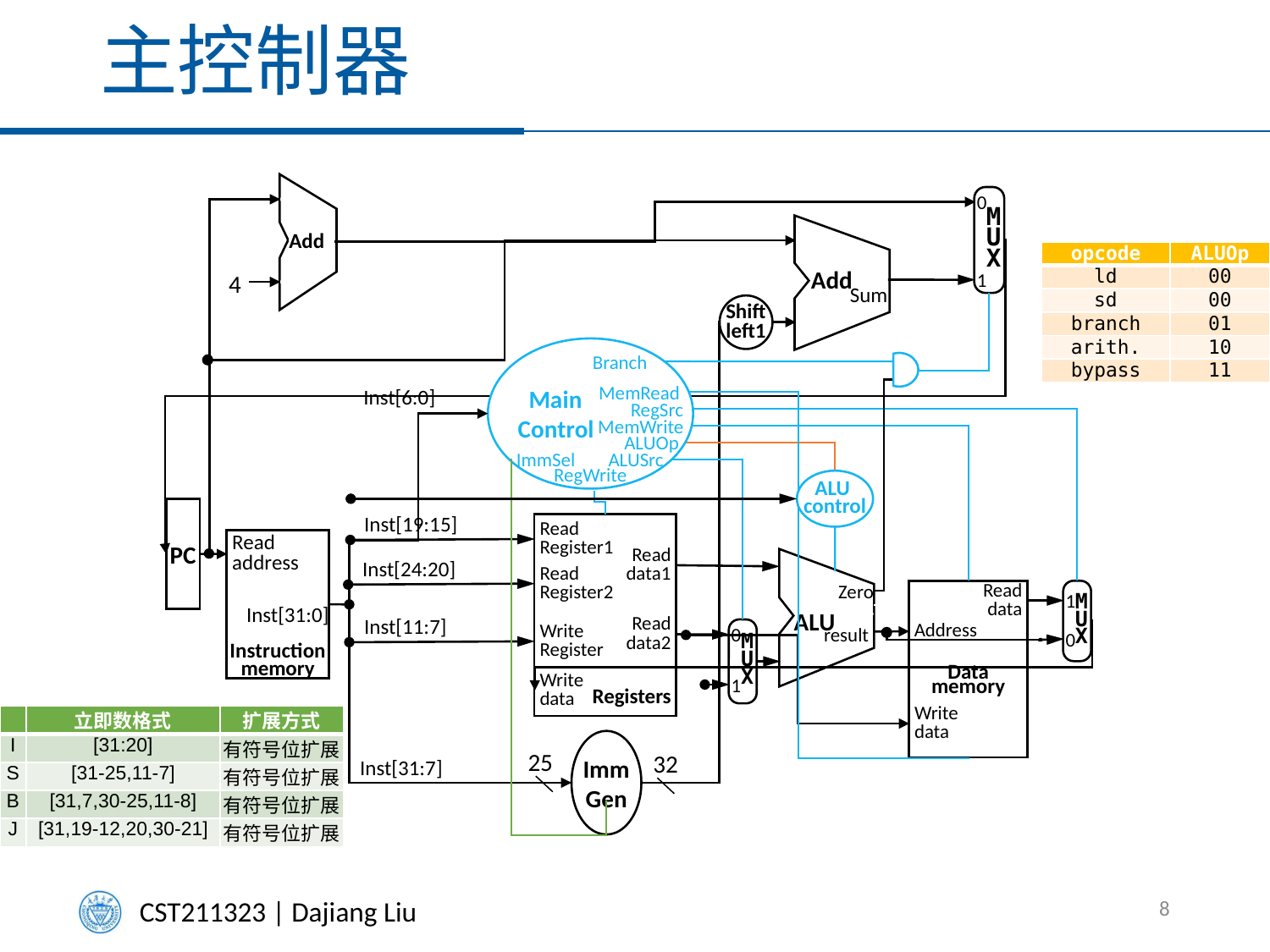

# 主控制器

Add
S

M
U
X
0
1

Add

Sum

| opcode | ALUOp |
| --- | --- |
| ld | 00 |
| sd | 00 |
| branch | 01 |
| arith. | 10 |
| bypass | 11 |
4
Shift
left1
  Main
Control
Branch
MemRead
RegSrc
MemWrite
ALUOp
ImmSel
ALUSrc
RegWrite

Inst[6:0]
ALU
control
PC

Registers
Read
Register1
Read
data1
Read
Register2
Read
data2
Write
Register
Write
data
Inst[19:15]

Inst[31:0]

Instruction
memory
Read
address

Zero
Less
ALU

result

Inst[24:20]

Data
memory
Read
data
Address
Write
data
M
U
X
1
0
Inst[11:7]
M
U
X
0
1

|  | 立即数格式 | 扩展方式 |
| --- | --- | --- |
| I | [31:20] | 有符号位扩展 |
| S | [31-25,11-7] | 有符号位扩展 |
| B | [31,7,30-25,11-8] | 有符号位扩展 |
| J | [31,19-12,20,30-21] | 有符号位扩展 |
Imm
Gen
25
32
Inst[31:7]
8